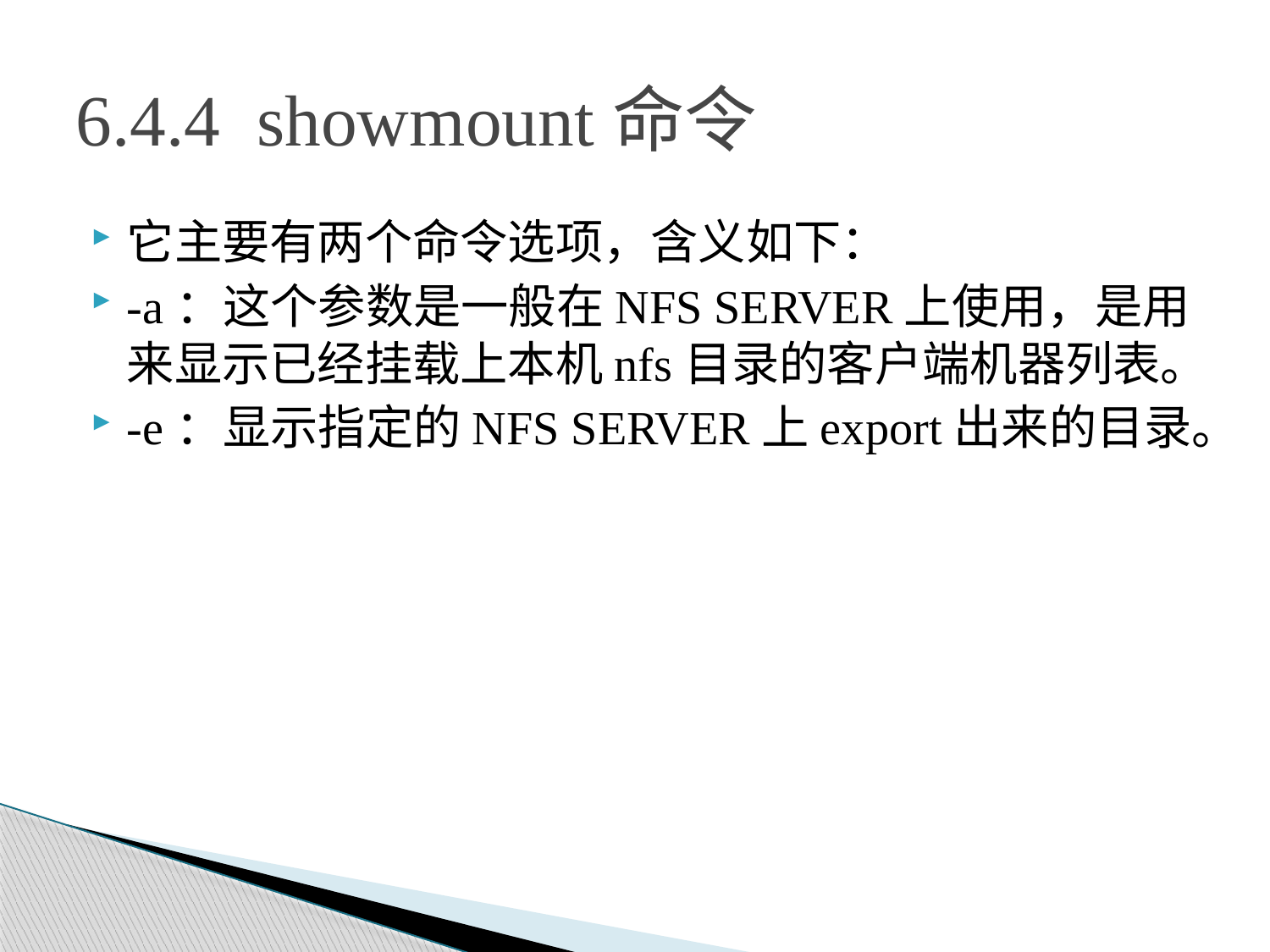

# 6.4.4  showmount命令
它主要有两个命令选项，含义如下：
-a：这个参数是一般在NFS SERVER上使用，是用来显示已经挂载上本机nfs目录的客户端机器列表。
-e：显示指定的NFS SERVER上export出来的目录。